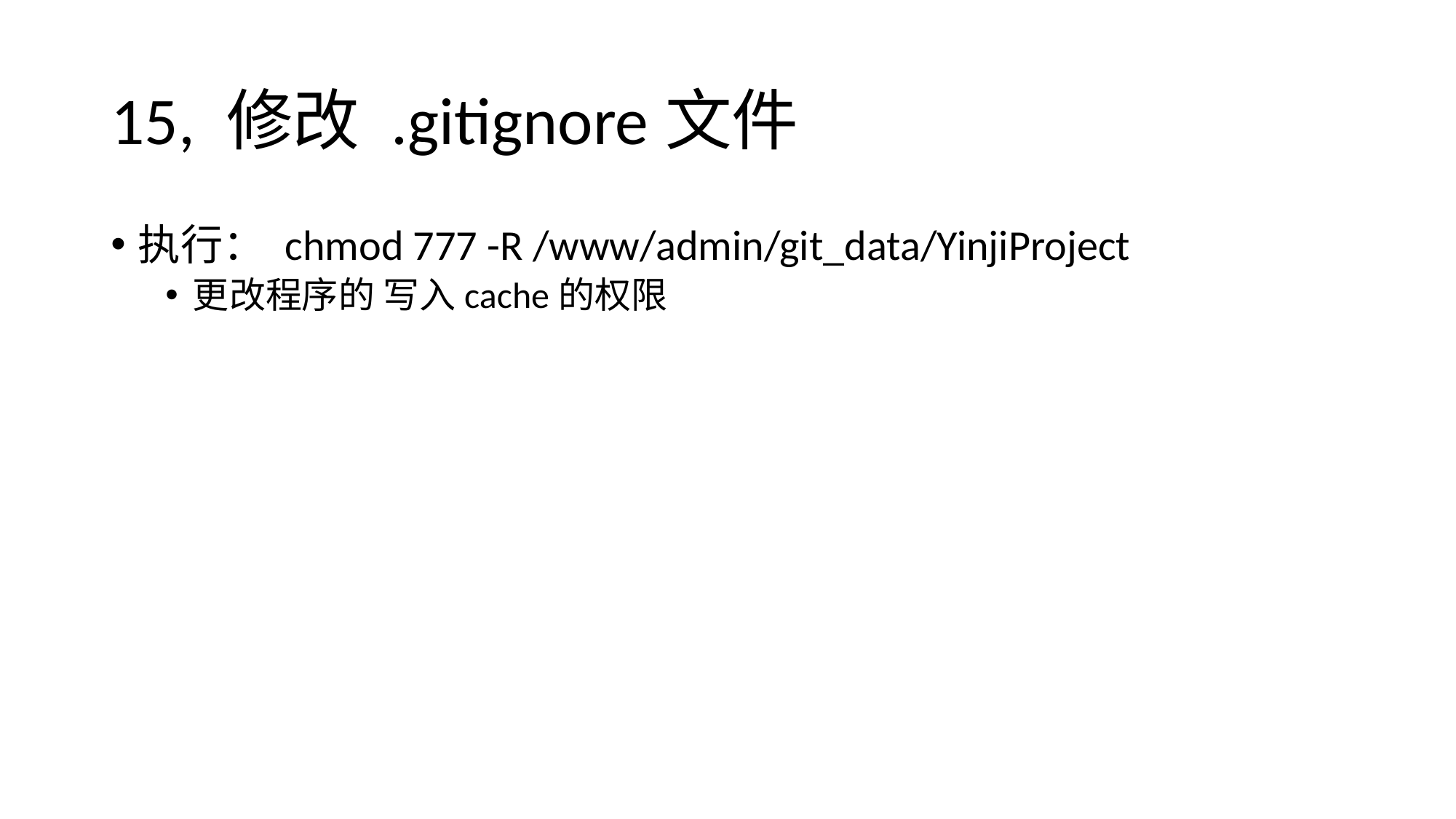

# 15, 修改 .gitignore文件
执行： chmod 777 -R /www/admin/git_data/YinjiProject
更改程序的 写入cache的权限